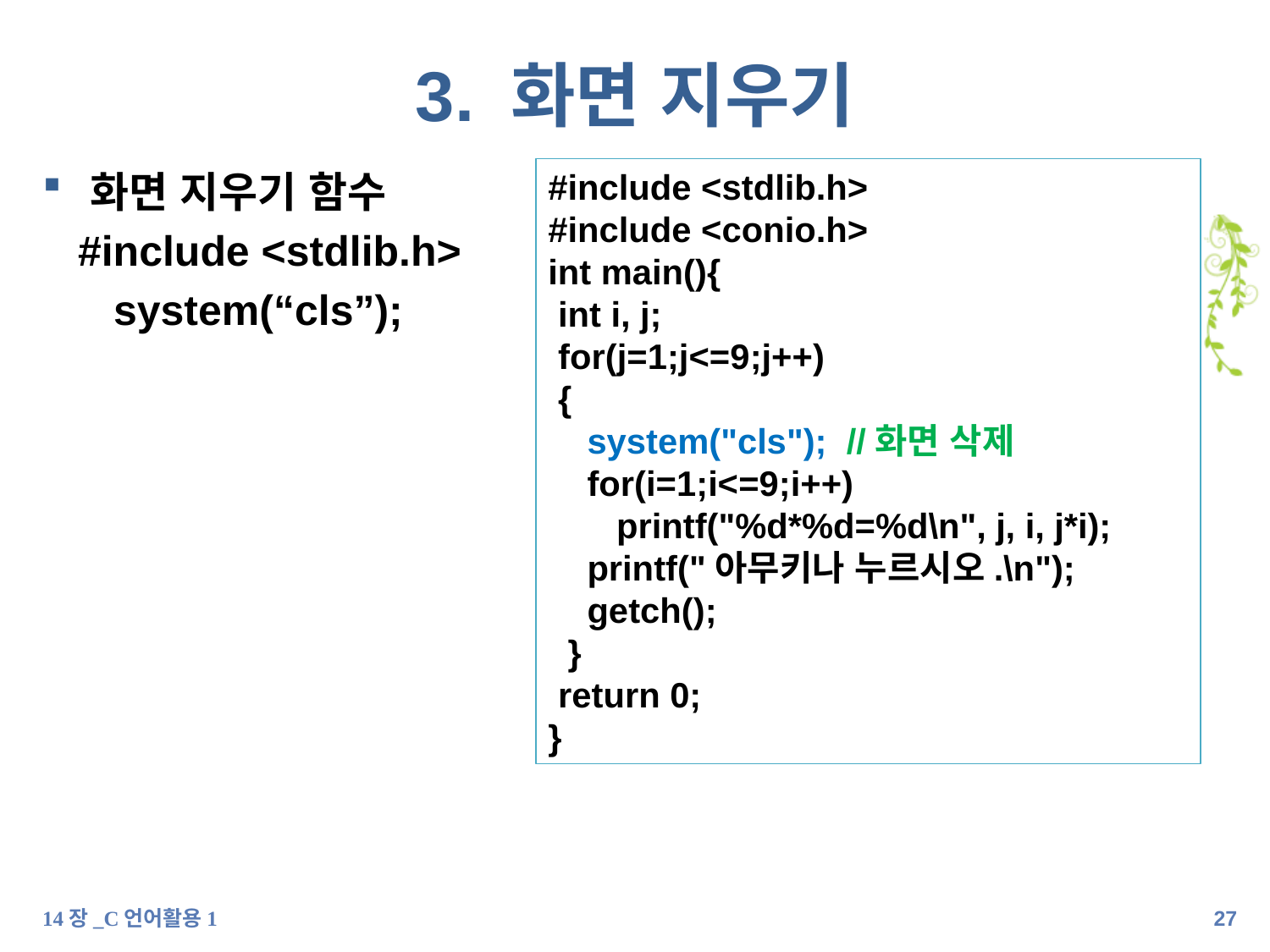

# 3. 화면 지우기
화면 지우기 함수
   #include <stdlib.h>
      system(“cls”);
#include <stdlib.h>
#include <conio.h>
int main(){
 int i, j;
 for(j=1;j<=9;j++)
 {
    system("cls");  //화면 삭제
    for(i=1;i<=9;i++)
       printf("%d*%d=%d\n", j, i, j*i);
    printf("아무키나 누르시오.\n");
    getch();
  }
 return 0;
}
14장_C언어활용1
27